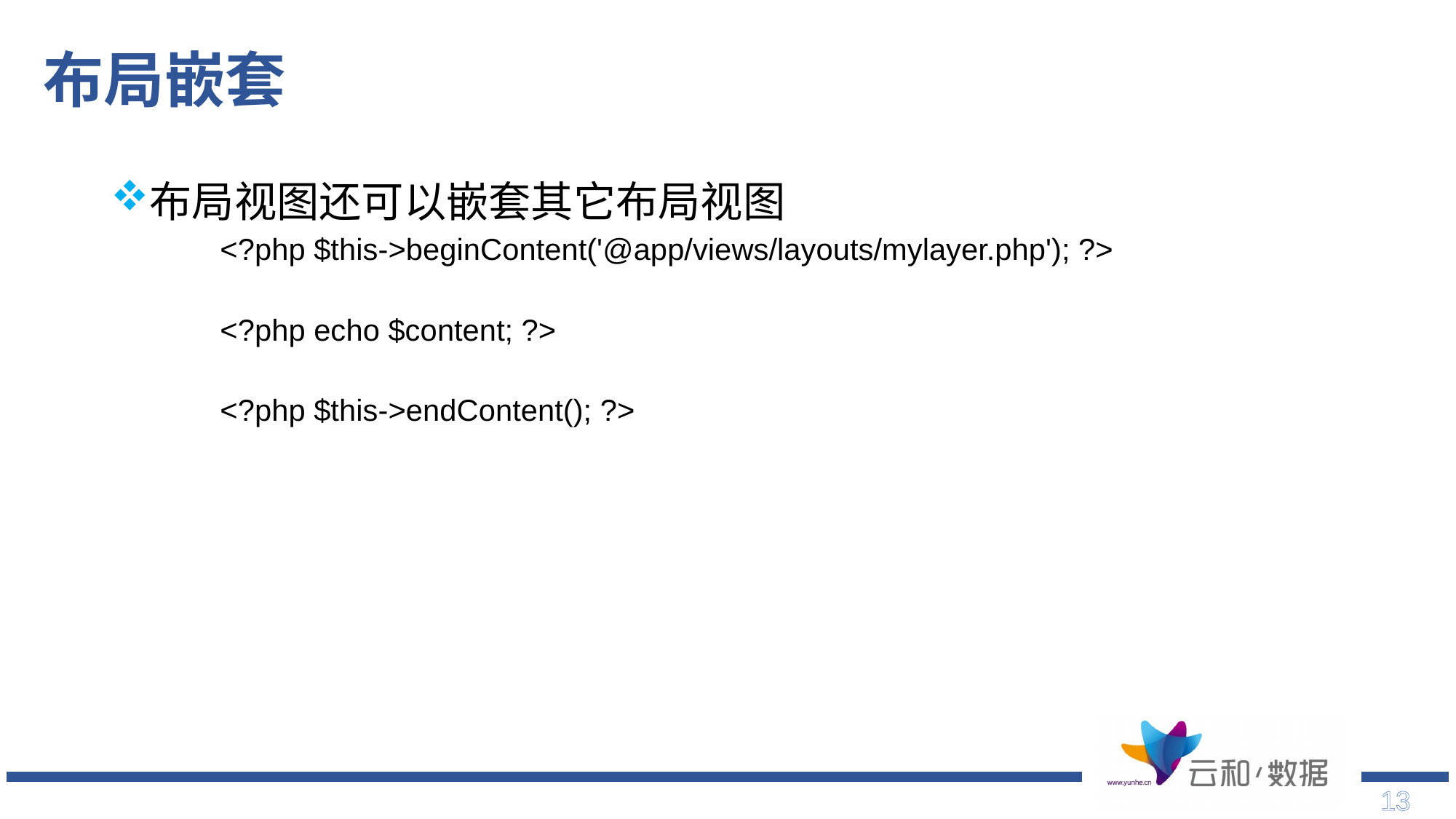

# 布局嵌套
布局视图还可以嵌套其它布局视图
<?php $this->beginContent('@app/views/layouts/mylayer.php'); ?>

<?php echo $content; ?>

<?php $this->endContent(); ?>